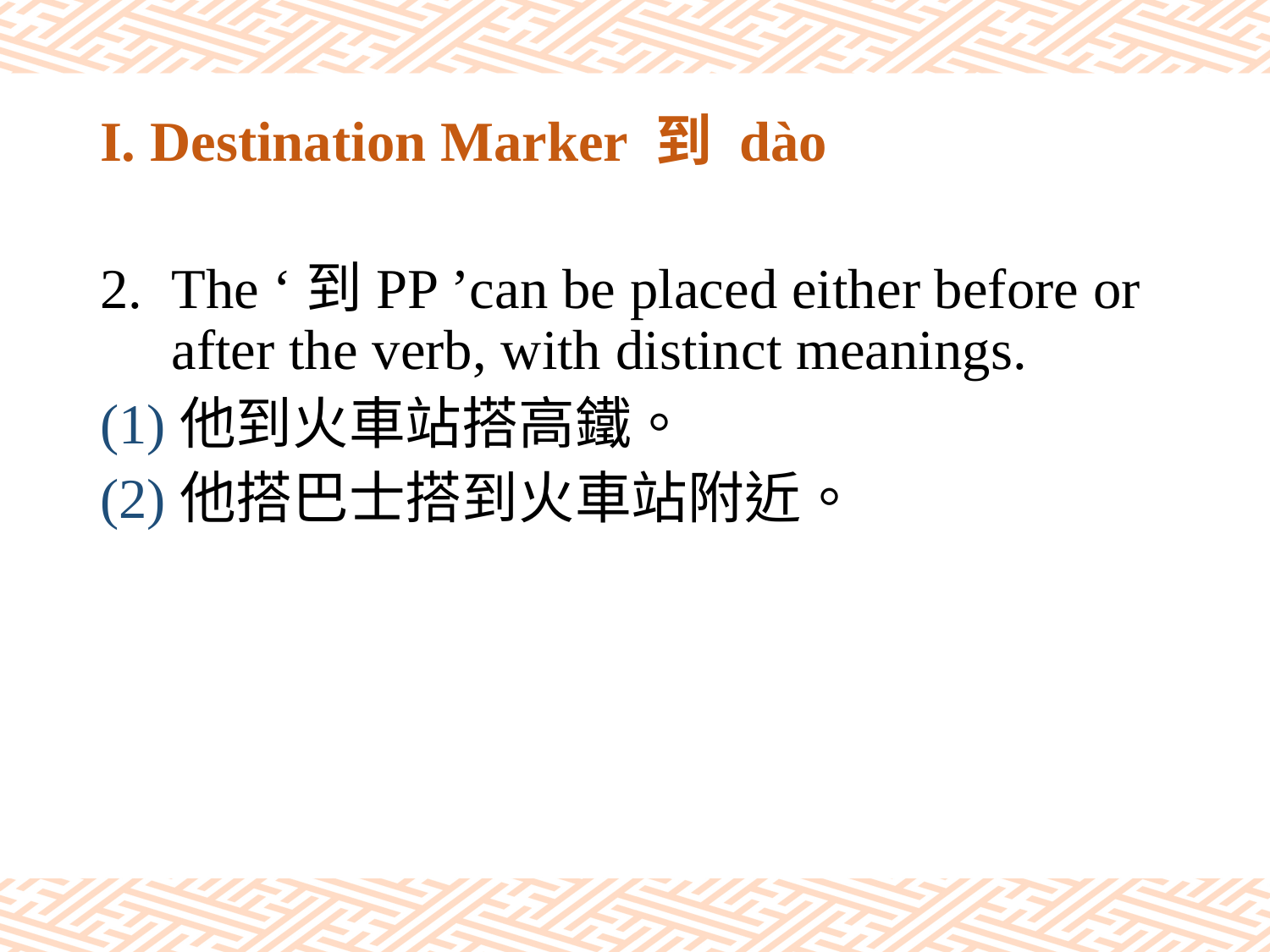

# I. Destination Marker 到 dào
The ‘到PP ’can be placed either before or after the verb, with distinct meanings.
(1)他到火車站搭高鐵。
(2)他搭巴士搭到火車站附近。